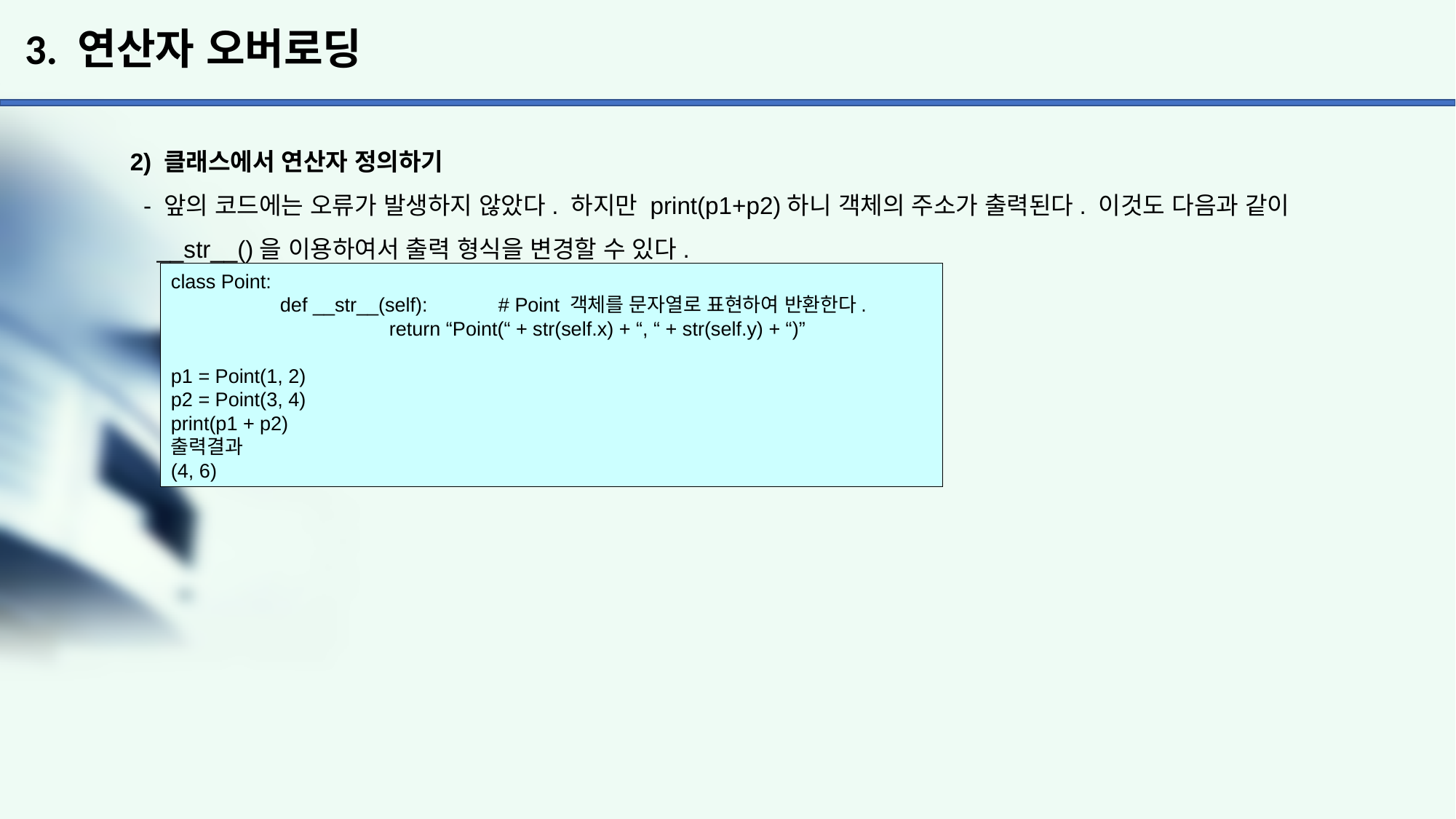

# 3. 연산자 오버로딩
2) 클래스에서 연산자 정의하기
  - 앞의 코드에는 오류가 발생하지 않았다. 하지만 print(p1+p2)하니 객체의 주소가 출력된다. 이것도 다음과 같이
    __str__()을 이용하여서 출력 형식을 변경할 수 있다.

class Point:
	def __str__(self):	# Point 객체를 문자열로 표현하여 반환한다.
		return “Point(“ + str(self.x) + “, “ + str(self.y) + “)”

p1 = Point(1, 2)
p2 = Point(3, 4)
print(p1 + p2)
출력결과
(4, 6)